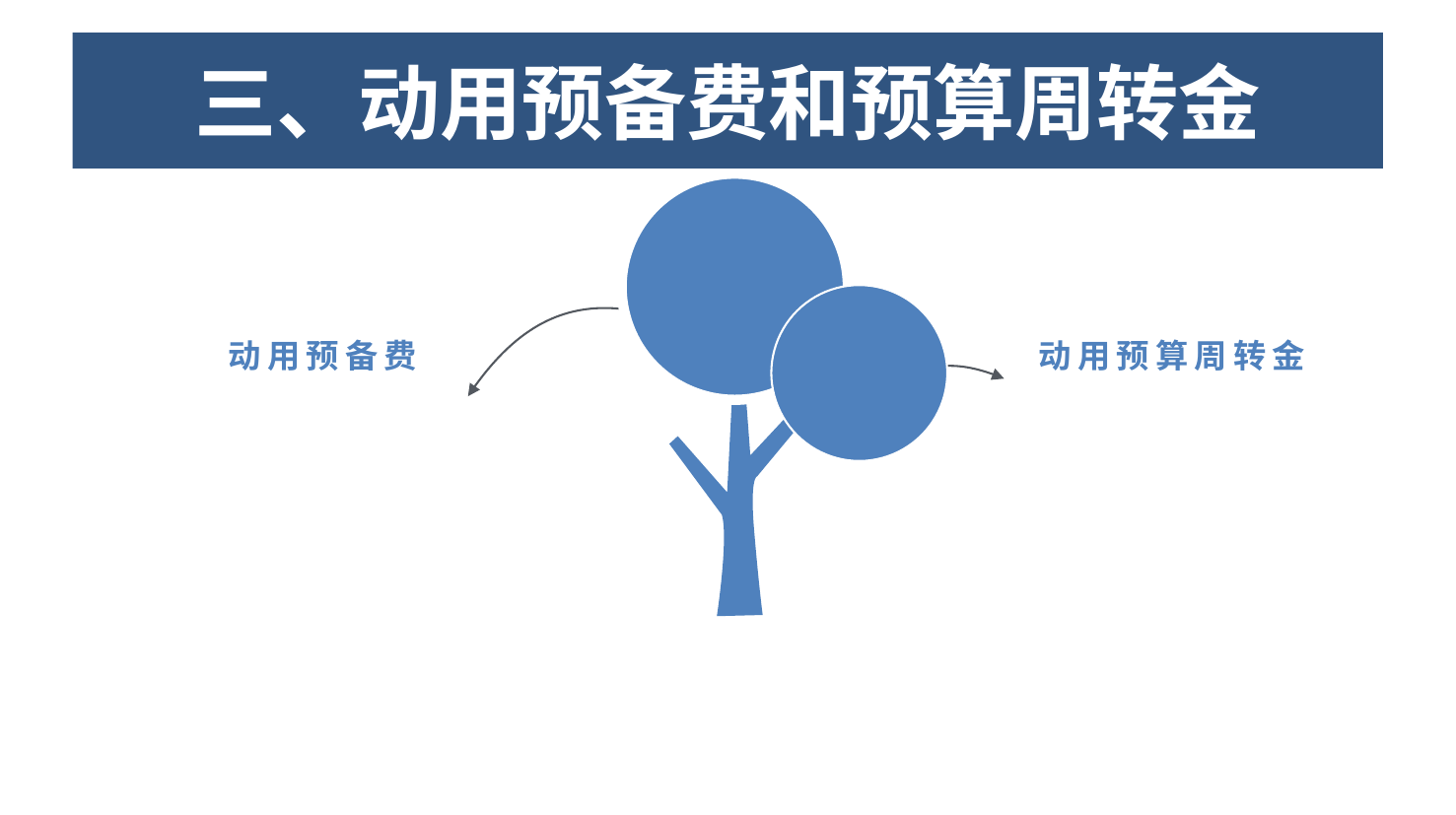

二、预算支出的执行
# 三、动用预备费和预算周转金

动用预备费
动用预算周转金